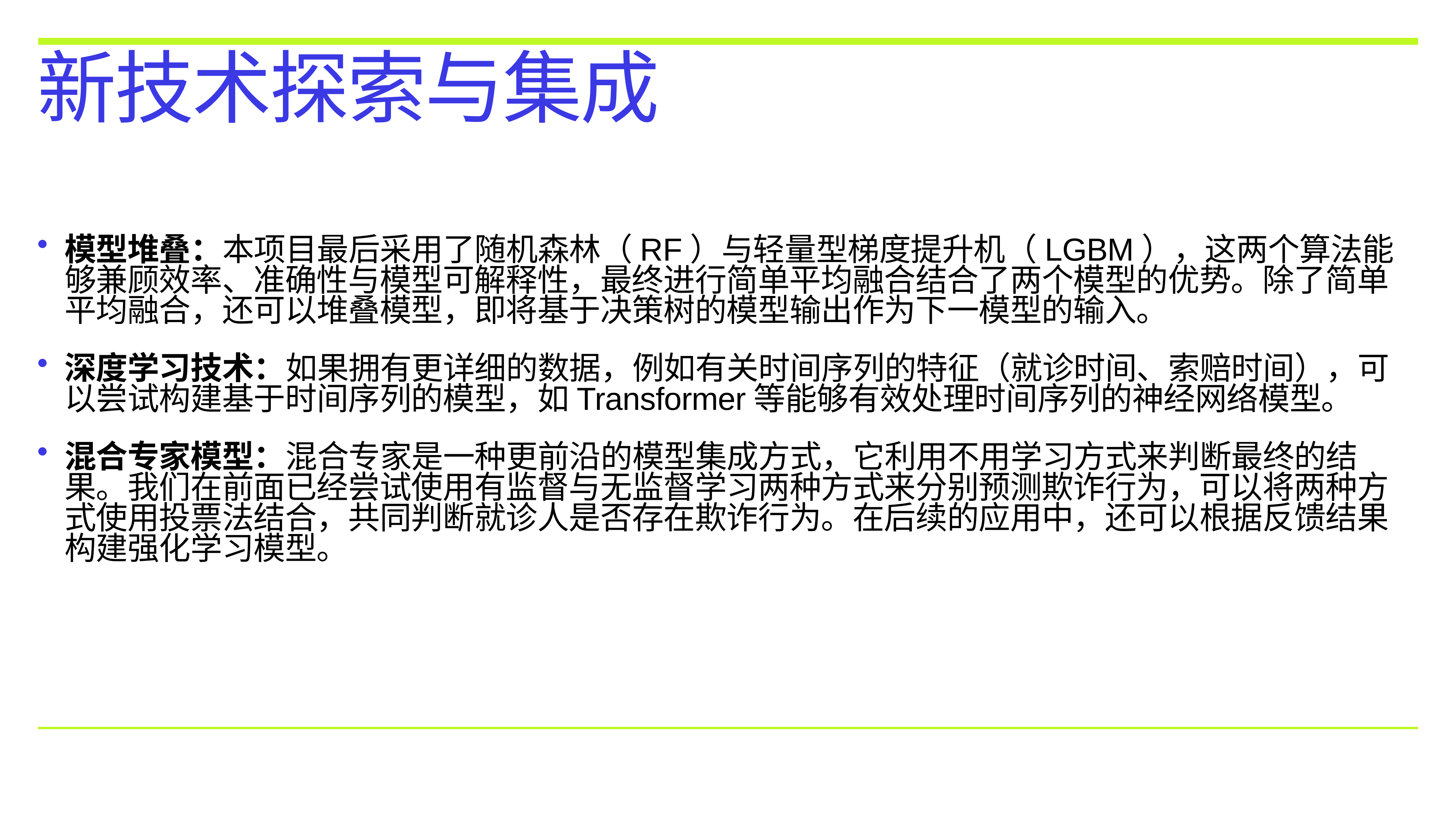

# 新技术探索与集成
模型堆叠：本项目最后采用了随机森林（RF）与轻量型梯度提升机（LGBM），这两个算法能够兼顾效率、准确性与模型可解释性，最终进行简单平均融合结合了两个模型的优势。除了简单平均融合，还可以堆叠模型，即将基于决策树的模型输出作为下一模型的输入。
深度学习技术：如果拥有更详细的数据，例如有关时间序列的特征（就诊时间、索赔时间），可以尝试构建基于时间序列的模型，如Transformer等能够有效处理时间序列的神经网络模型。
混合专家模型：混合专家是一种更前沿的模型集成方式，它利用不用学习方式来判断最终的结果。我们在前面已经尝试使用有监督与无监督学习两种方式来分别预测欺诈行为，可以将两种方式使用投票法结合，共同判断就诊人是否存在欺诈行为。在后续的应用中，还可以根据反馈结果构建强化学习模型。